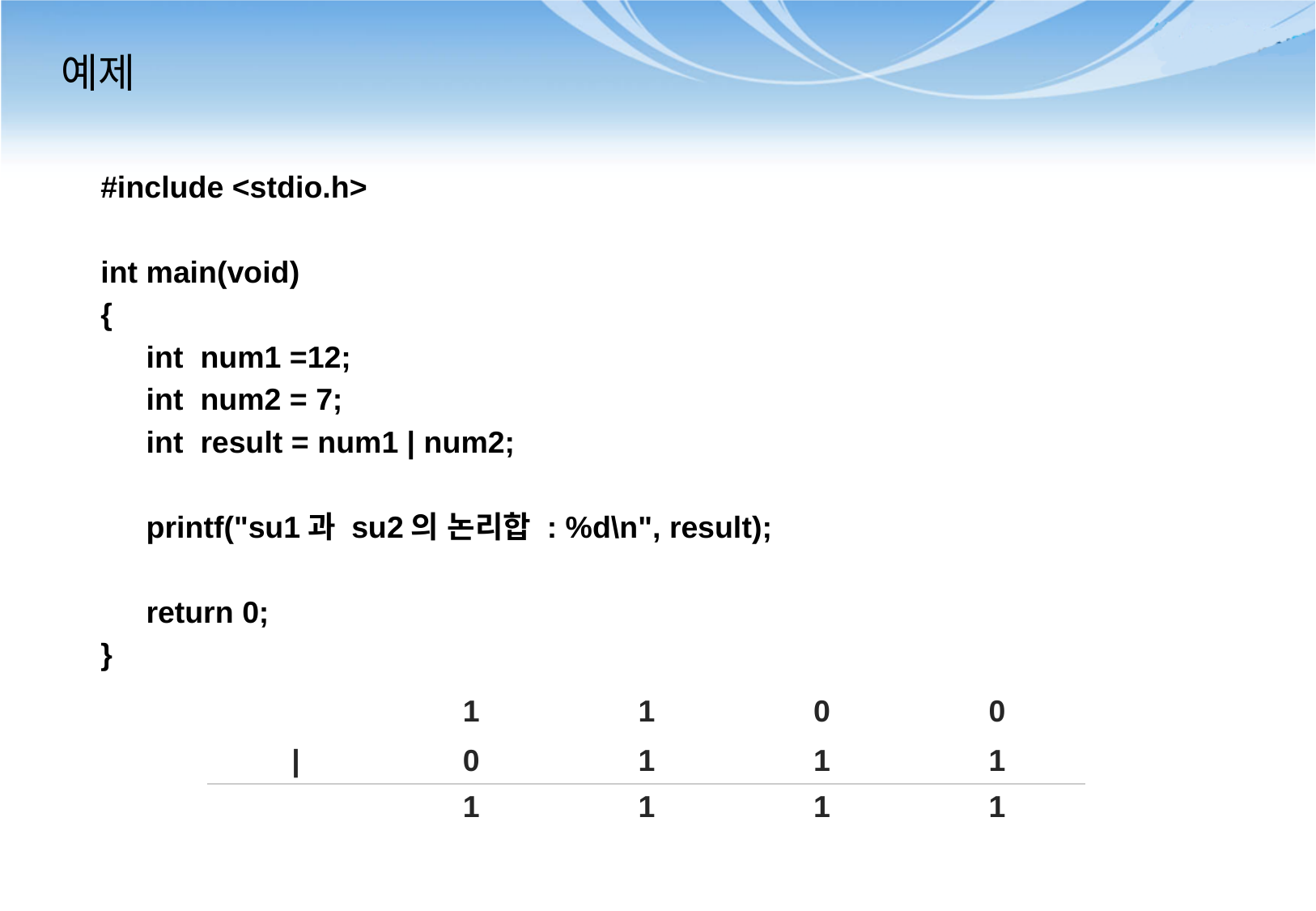

# 예제
#include <stdio.h>

int main(void)
{
	int  num1 =12;
	int  num2 = 7;
	int  result = num1 | num2;

	printf("su1과 su2의 논리합 : %d\n", result);

	return 0;
}
|  | 1 | 1 | 0 | 0 |
| --- | --- | --- | --- | --- |
| | | 0 | 1 | 1 | 1 |
|  | 1 | 1 | 1 | 1 |